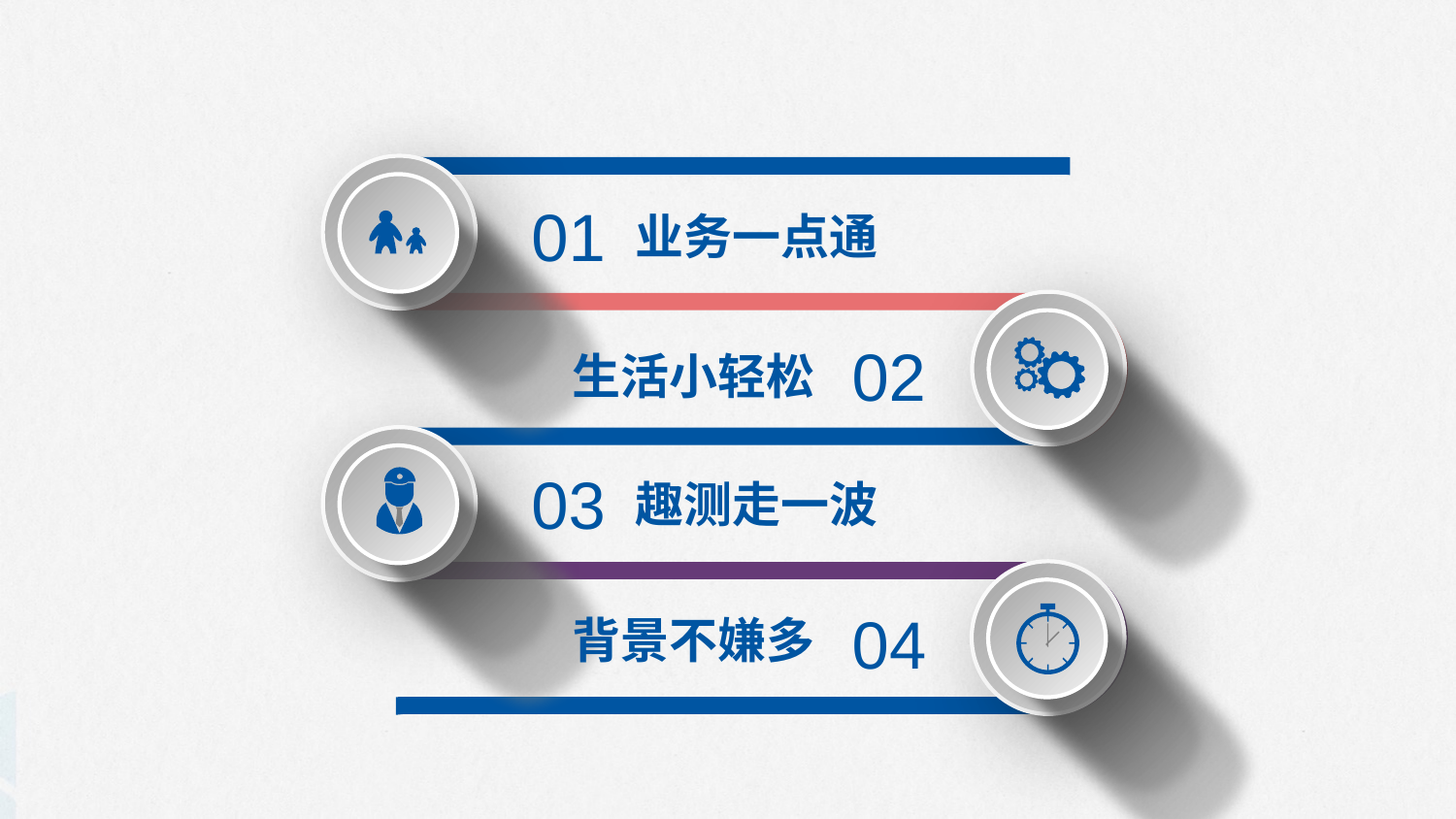

01
业务一点通

02
生活小轻松

03
趣测走一波

04
背景不嫌多